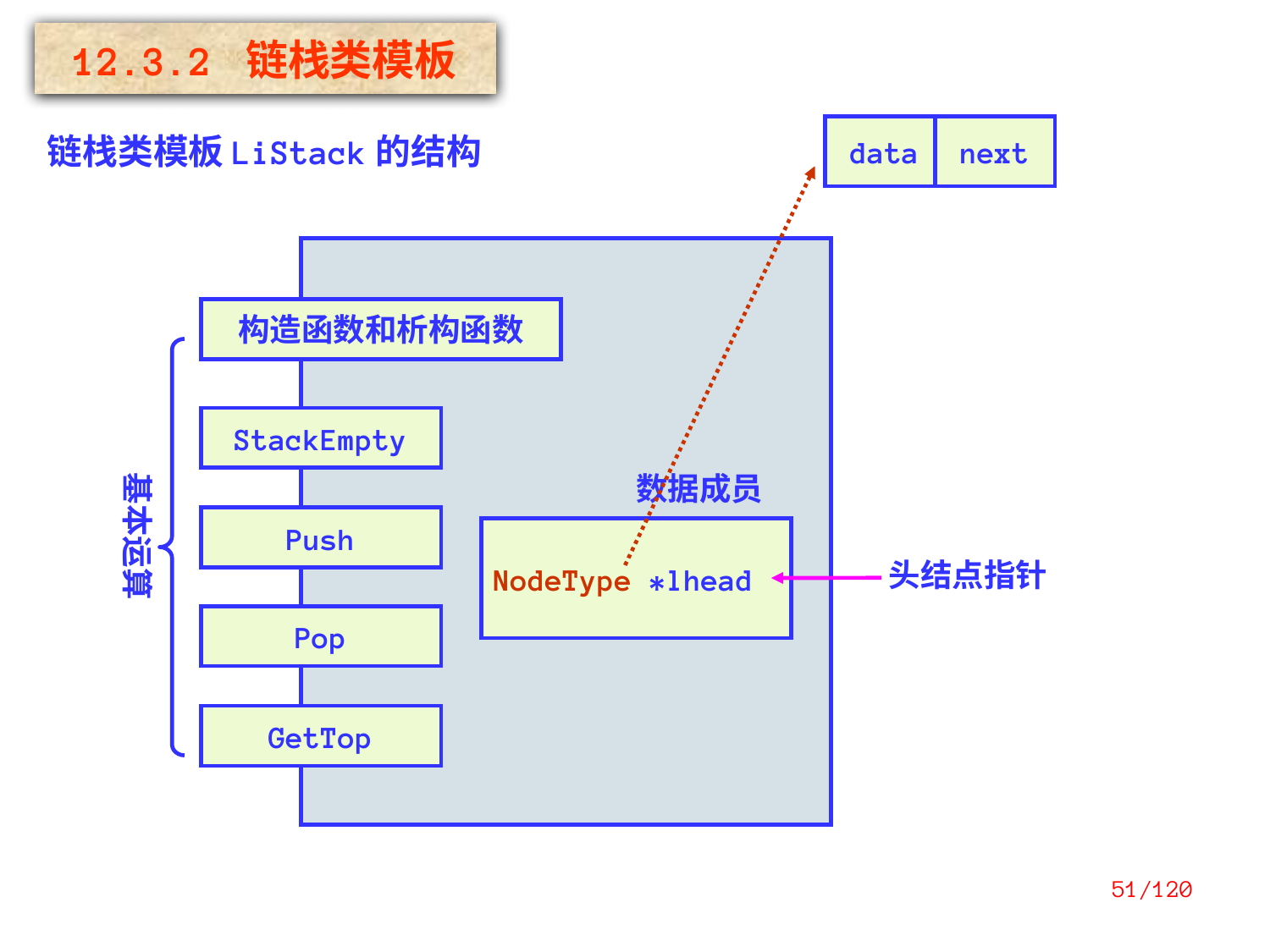

12.3.2 链栈类模板
data
next

链栈类模板LiStack的结构

构造函数和析构函数

基本运算
StackEmpty
数据成员
NodeType *lhead
头结点指针

Push
Pop
GetTop
51/120